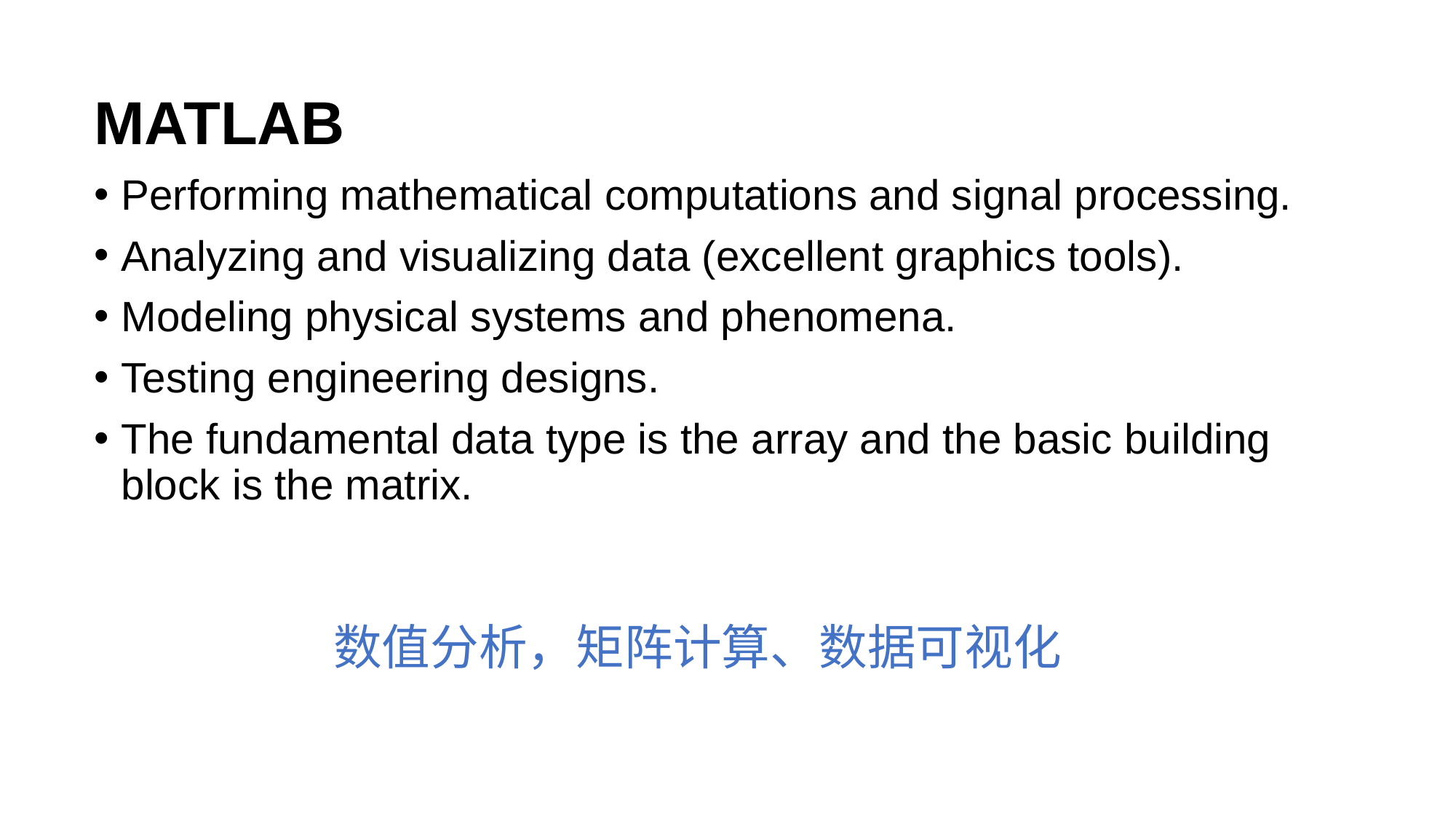

MATLAB
Performing mathematical computations and signal processing.
Analyzing and visualizing data (excellent graphics tools).
Modeling physical systems and phenomena.
Testing engineering designs.
The fundamental data type is the array and the basic building block is the matrix.
数值分析，矩阵计算、数据可视化